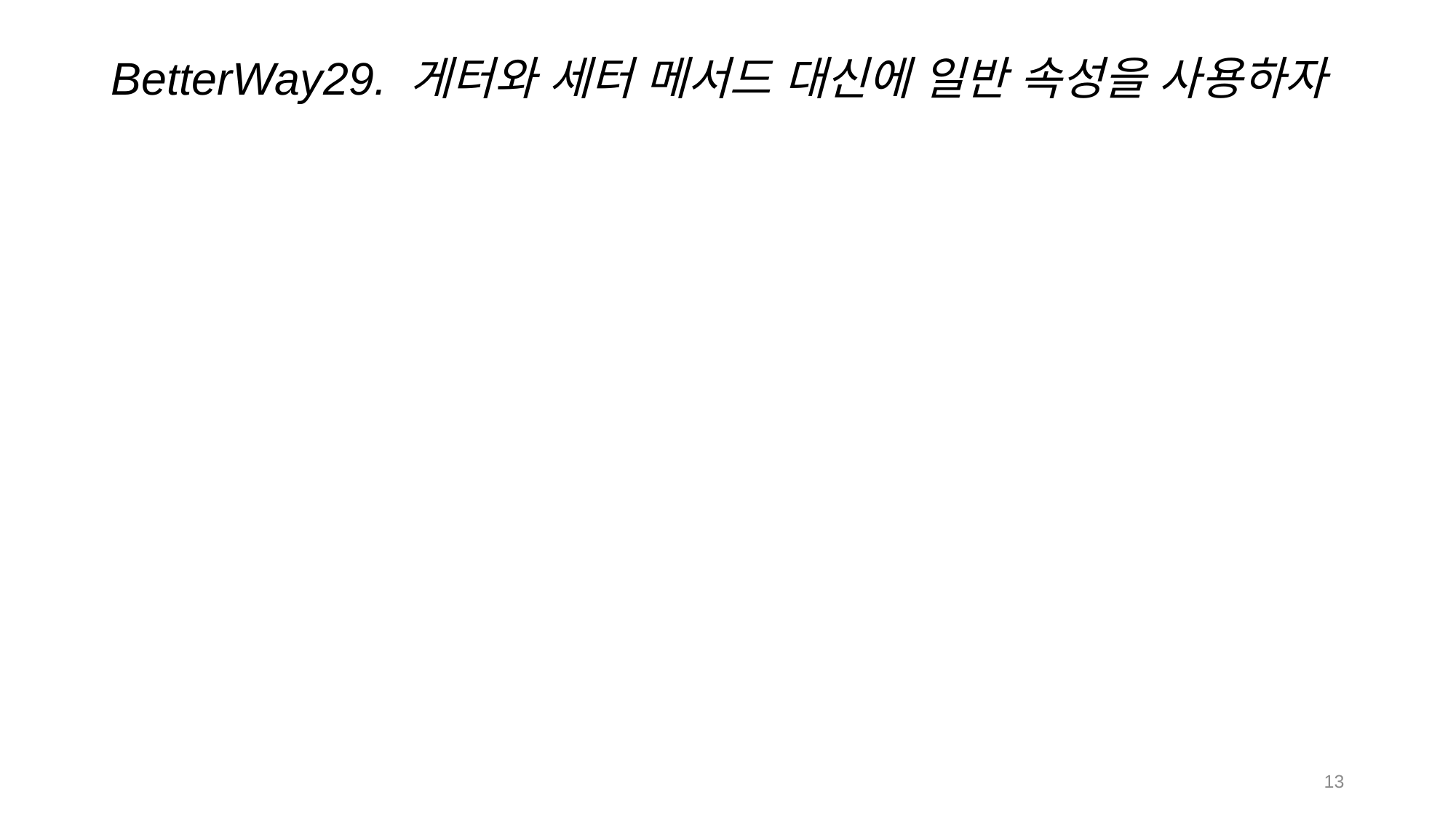

# BetterWay29. 게터와 세터 메서드 대신에 일반 속성을 사용하자

13